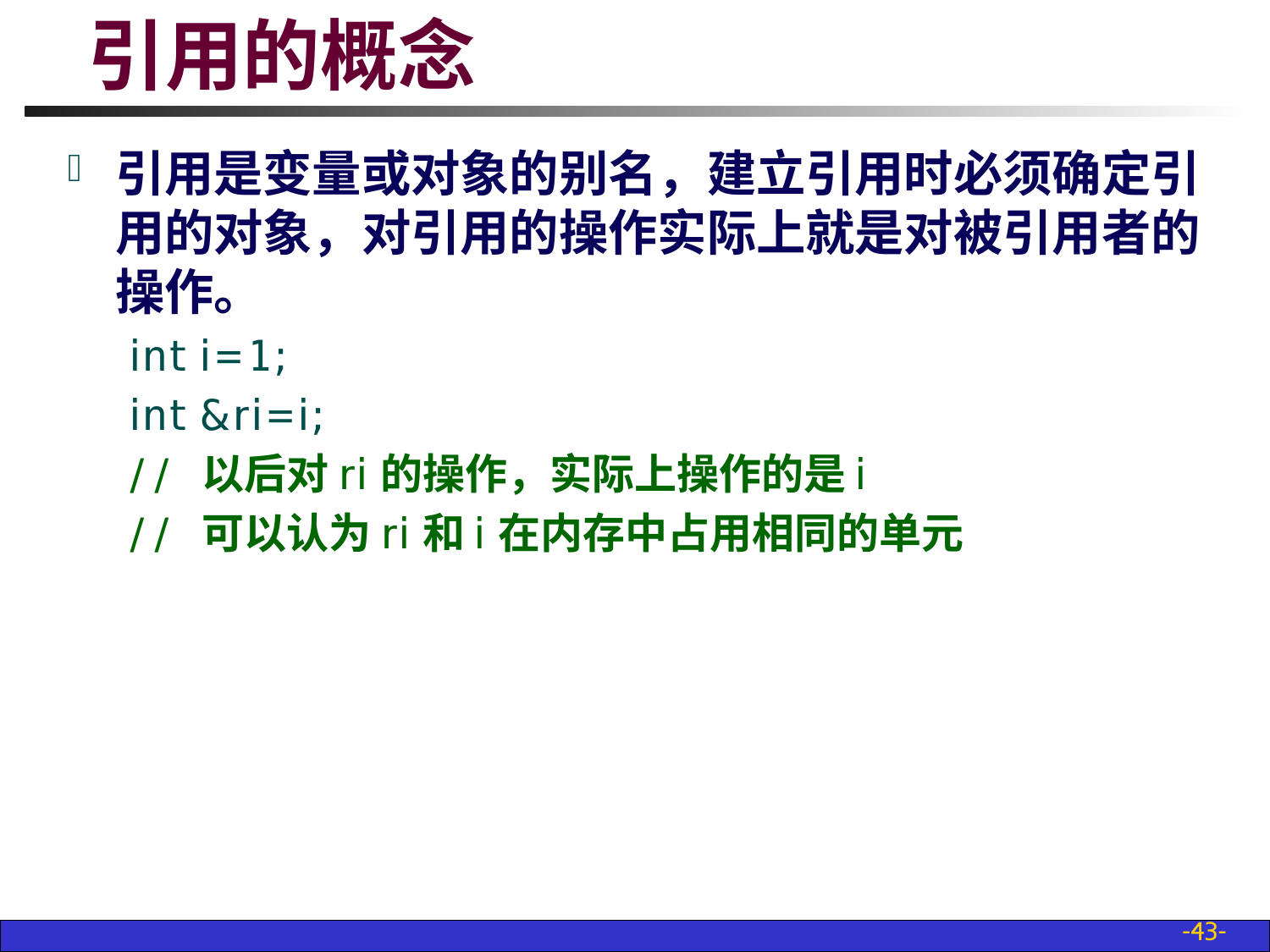

# 引用的概念
引用是变量或对象的别名，建立引用时必须确定引用的对象，对引用的操作实际上就是对被引用者的操作。
int i=1;
int &ri=i;
// 以后对ri的操作，实际上操作的是i
// 可以认为ri和i在内存中占用相同的单元
-43-